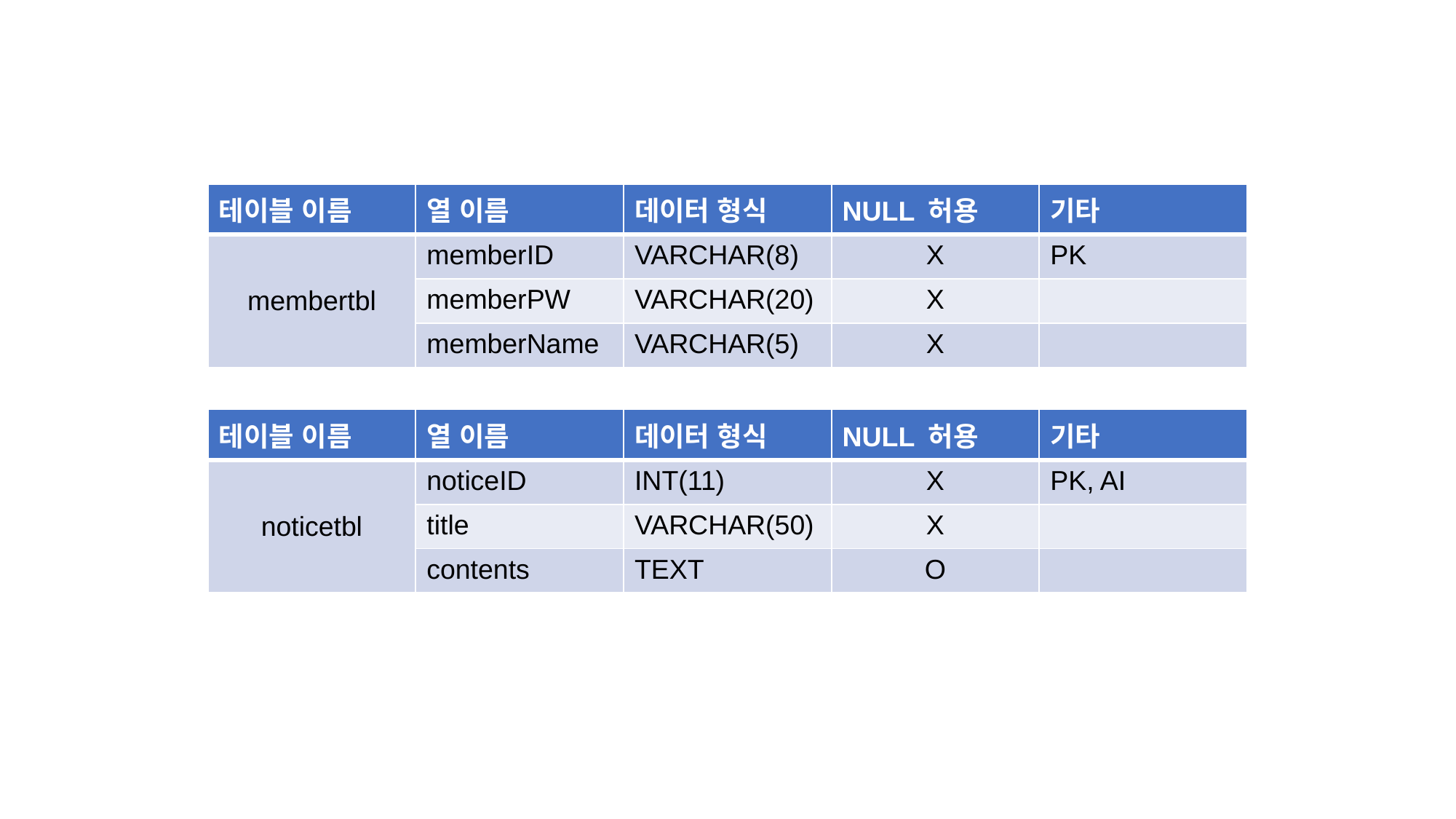

| 테이블 이름 | 열 이름 | 데이터 형식 | NULL 허용 | 기타 |
| --- | --- | --- | --- | --- |
| membertbl | memberID | VARCHAR(8) | X | PK |
|  | memberPW | VARCHAR(20) | X |  |
|  | memberName | VARCHAR(5) | X |  |
| 테이블 이름 | 열 이름 | 데이터 형식 | NULL 허용 | 기타 |
| --- | --- | --- | --- | --- |
| noticetbl | noticeID | INT(11) | X | PK, AI |
|  | title | VARCHAR(50) | X |  |
|  | contents | TEXT | O |  |